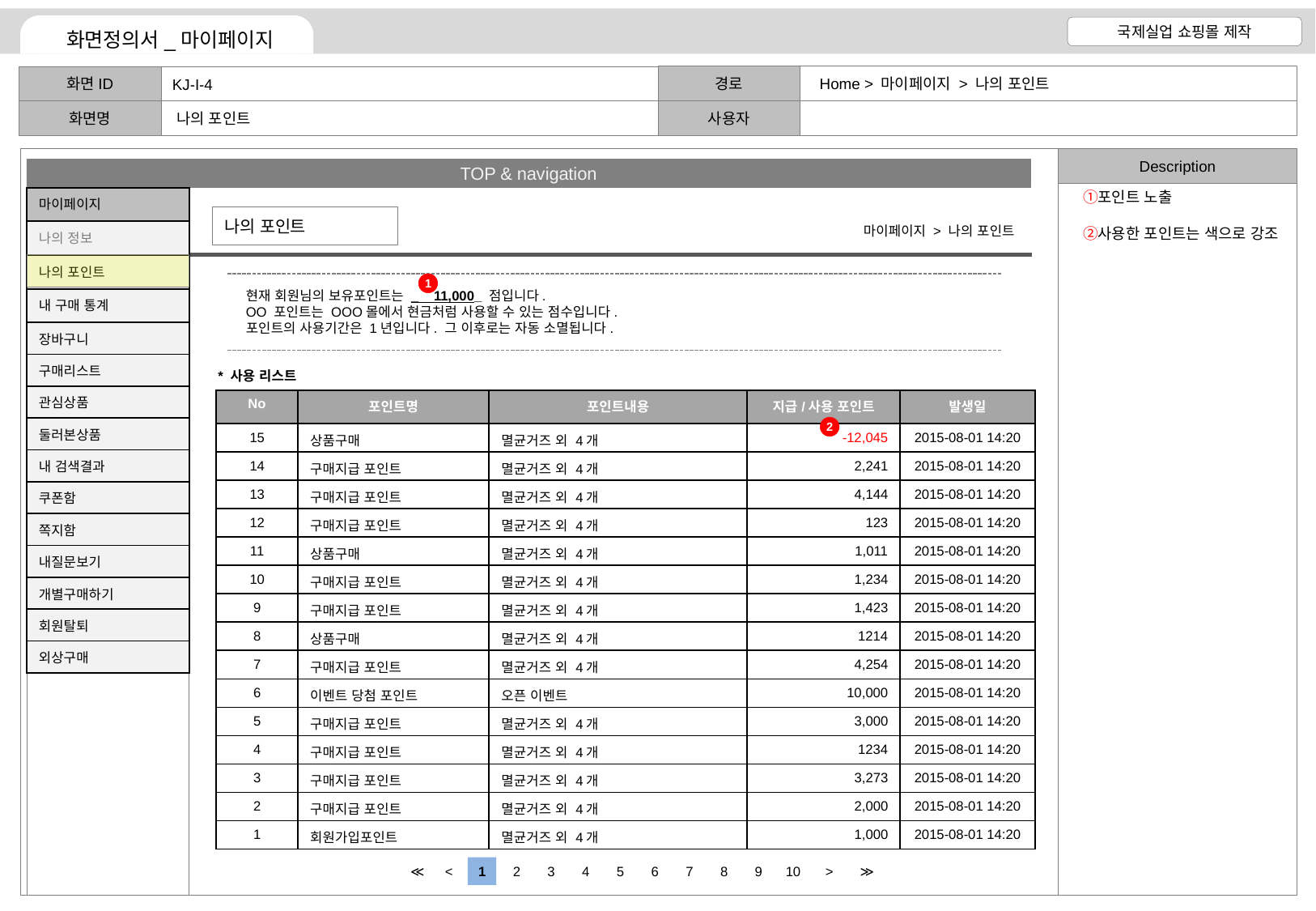

Home > 마이페이지 > 나의 포인트
KJ-I-4
나의 포인트
포인트 노출

사용한 포인트는 색으로 강조
나의 포인트
마이페이지 > 나의 포인트

1
현재 회원님의 보유포인트는 _    11,000_ 점입니다.
OO 포인트는 OOO몰에서 현금처럼 사용할 수 있는 점수입니다.
포인트의 사용기간은 1년입니다. 그 이후로는 자동 소멸됩니다.
* 사용 리스트
| No | 포인트명 | 포인트내용 | 지급/사용 포인트 | 발생일 |
| --- | --- | --- | --- | --- |
| 15 | 상품구매 | 멸균거즈 외 4개 | -12,045 | 2015-08-01 14:20 |
| 14 | 구매지급 포인트 | 멸균거즈 외 4개 | 2,241 | 2015-08-01 14:20 |
| 13 | 구매지급 포인트 | 멸균거즈 외 4개 | 4,144 | 2015-08-01 14:20 |
| 12 | 구매지급 포인트 | 멸균거즈 외 4개 | 123 | 2015-08-01 14:20 |
| 11 | 상품구매 | 멸균거즈 외 4개 | 1,011 | 2015-08-01 14:20 |
| 10 | 구매지급 포인트 | 멸균거즈 외 4개 | 1,234 | 2015-08-01 14:20 |
| 9 | 구매지급 포인트 | 멸균거즈 외 4개 | 1,423 | 2015-08-01 14:20 |
| 8 | 상품구매 | 멸균거즈 외 4개 | 1214 | 2015-08-01 14:20 |
| 7 | 구매지급 포인트 | 멸균거즈 외 4개 | 4,254 | 2015-08-01 14:20 |
| 6 | 이벤트 당첨 포인트 | 오픈 이벤트 | 10,000 | 2015-08-01 14:20 |
| 5 | 구매지급 포인트 | 멸균거즈 외 4개 | 3,000 | 2015-08-01 14:20 |
| 4 | 구매지급 포인트 | 멸균거즈 외 4개 | 1234 | 2015-08-01 14:20 |
| 3 | 구매지급 포인트 | 멸균거즈 외 4개 | 3,273 | 2015-08-01 14:20 |
| 2 | 구매지급 포인트 | 멸균거즈 외 4개 | 2,000 | 2015-08-01 14:20 |
| 1 | 회원가입포인트 | 멸균거즈 외 4개 | 1,000 | 2015-08-01 14:20 |
2
≪
<
1
2
3
4
5
6
7
8
9
10
>
≫